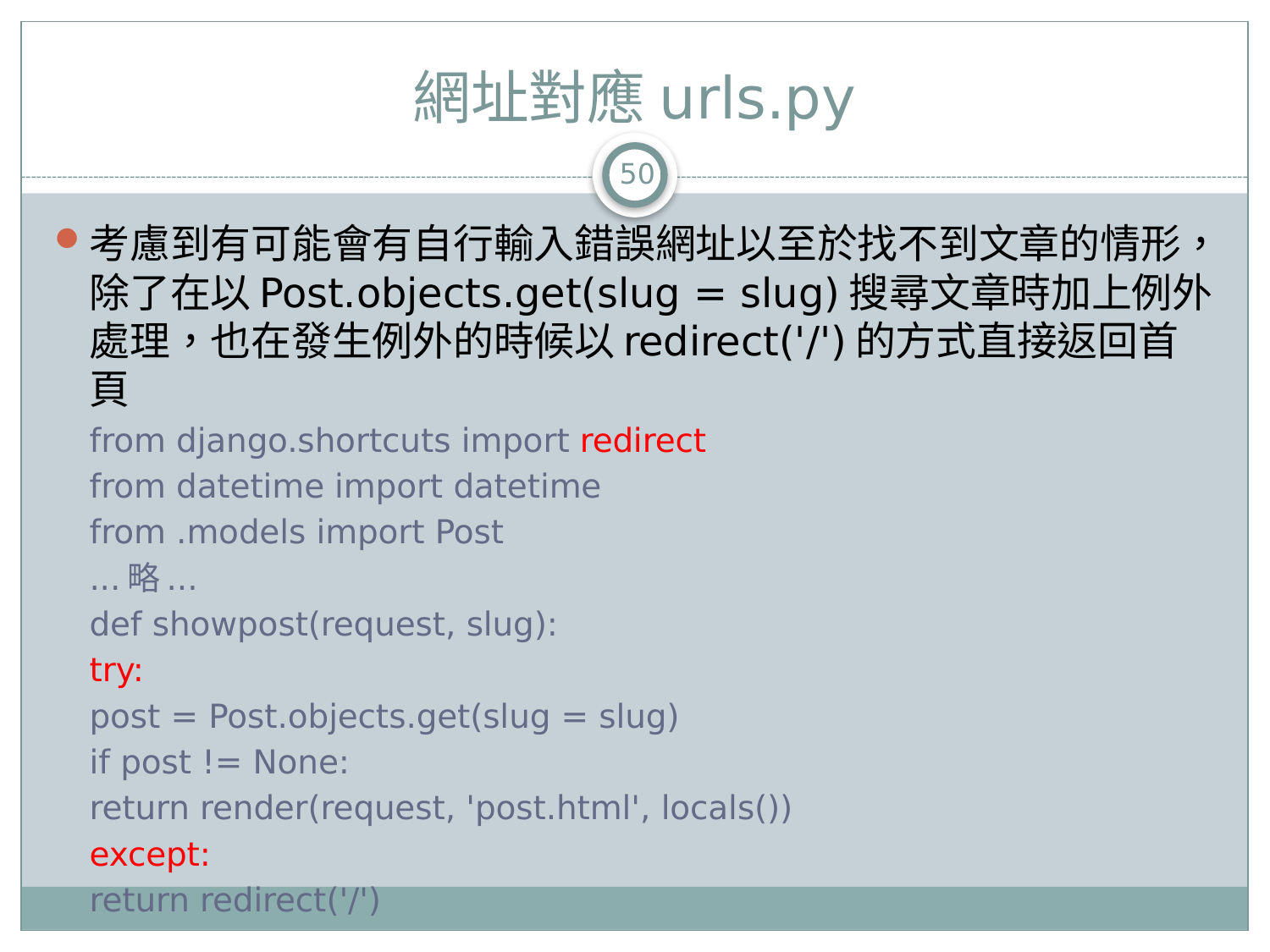

# 網址對應urls.py
50
考慮到有可能會有自行輸入錯誤網址以至於找不到文章的情形，除了在以Post.objects.get(slug = slug)搜尋文章時加上例外處理，也在發生例外的時候以redirect('/')的方式直接返回首頁
from django.shortcuts import redirect
from datetime import datetime
from .models import Post
...略...
def showpost(request, slug):
	try:
		post = Post.objects.get(slug = slug)
		if post != None:
			return render(request, 'post.html', locals())
	except:
		return redirect('/')